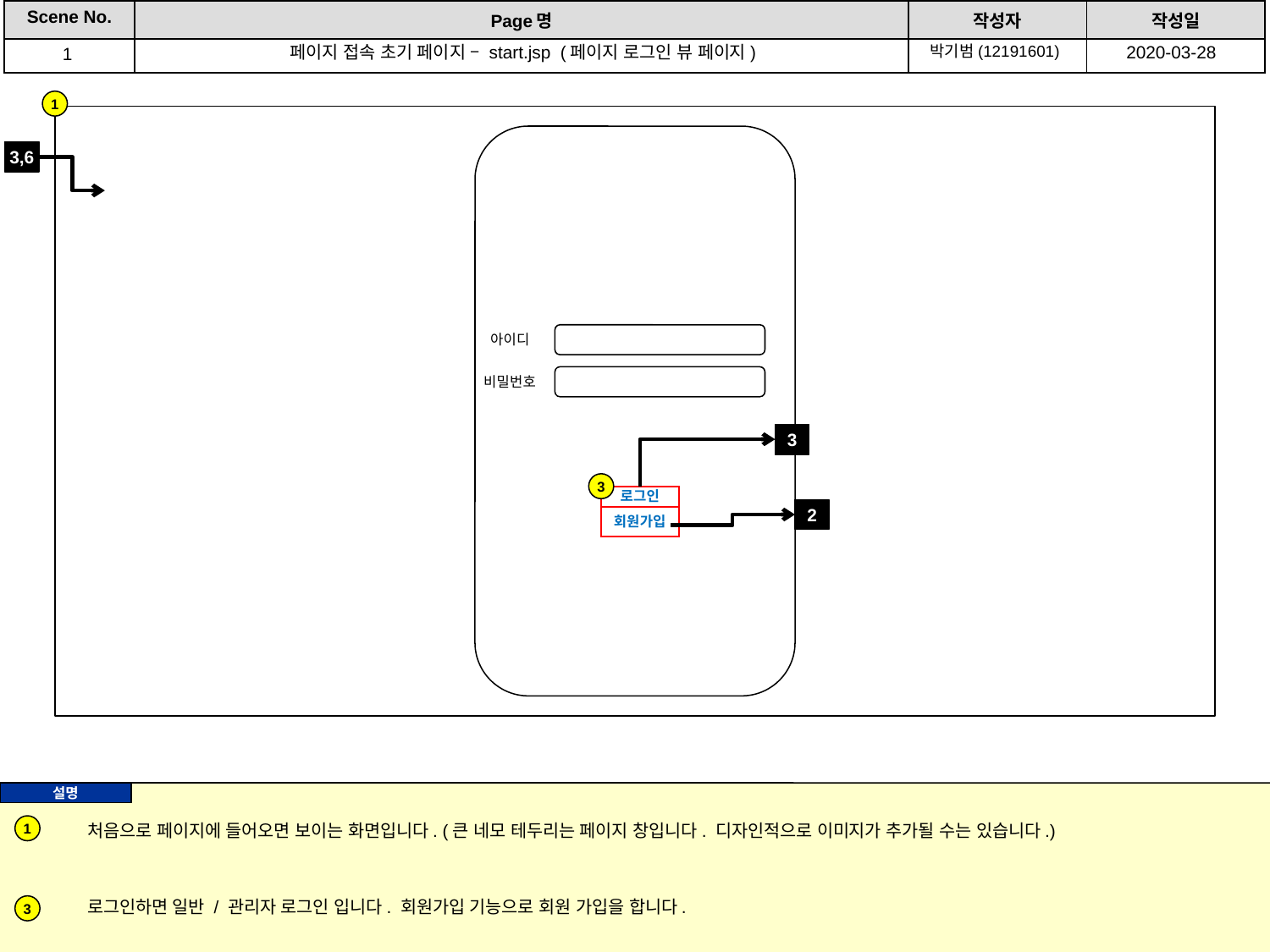

페이지 접속 초기 페이지 – start.jsp  (페이지 로그인 뷰 페이지)
박기범(12191601)
2020-03-28
1
1

3,6
아이디

비밀번호

3
3
로그인

2
회원가입

처음으로 페이지에 들어오면 보이는 화면입니다. (큰 네모 테두리는 페이지 창입니다. 디자인적으로 이미지가 추가될 수는 있습니다.)
1
로그인하면 일반 / 관리자 로그인 입니다. 회원가입 기능으로 회원 가입을 합니다.
3